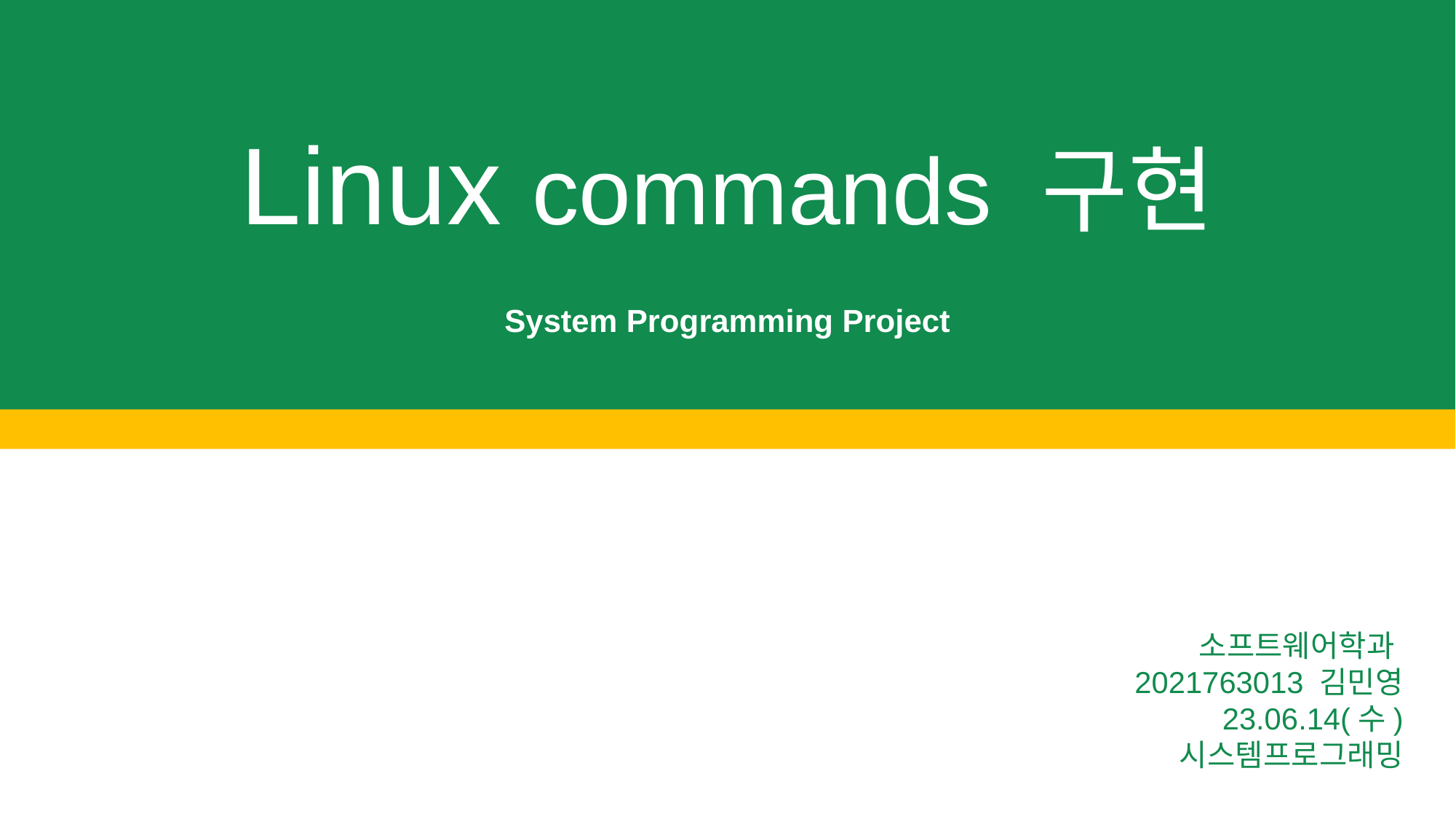

Linux commands 구현
System Programming Project
소프트웨어학과
2021763013 김민영
23.06.14(수)
시스템프로그래밍